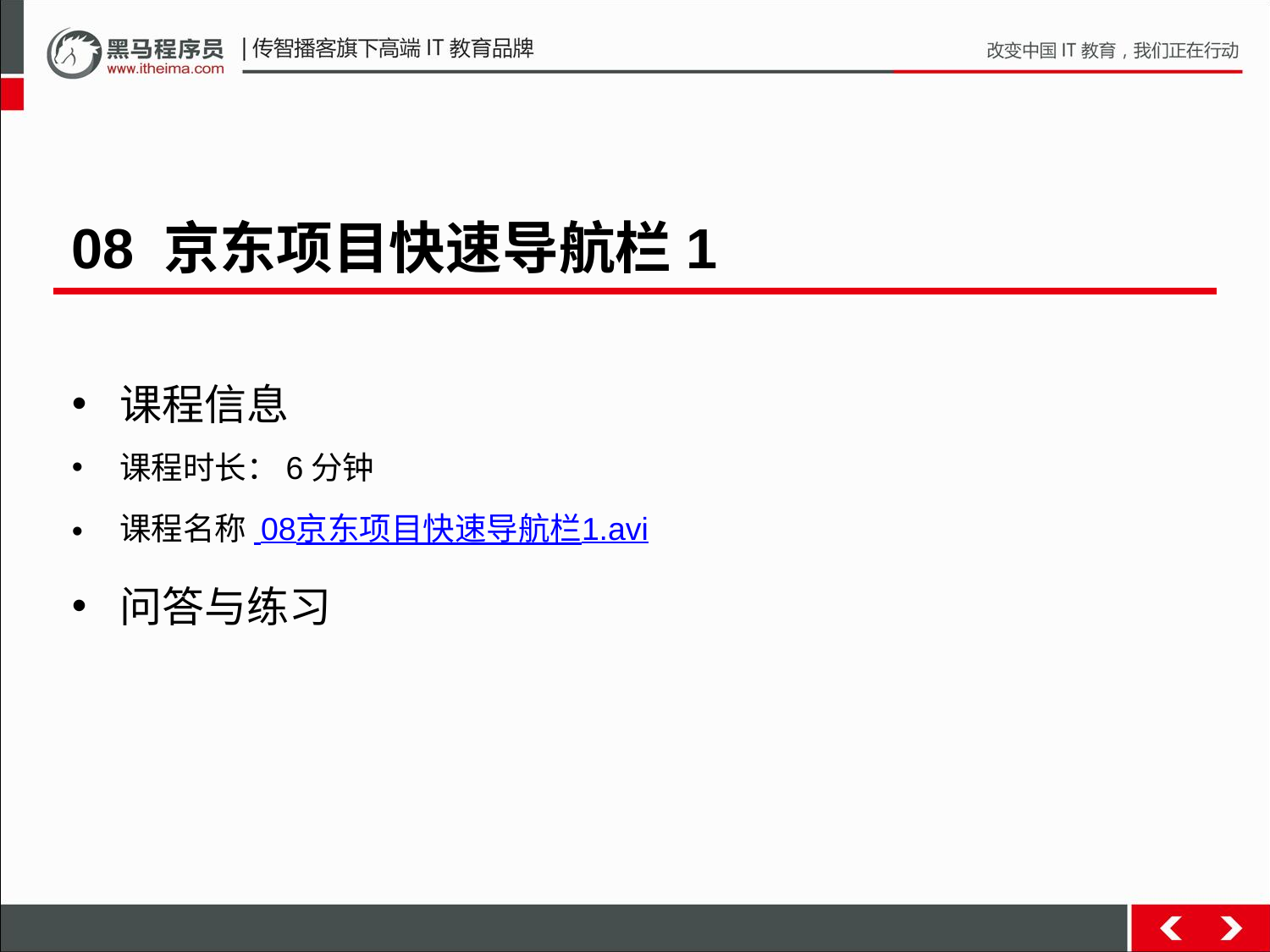

08 京东项目快速导航栏1
课程信息
课程时长：6分钟
课程名称  08京东项目快速导航栏1.avi
问答与练习